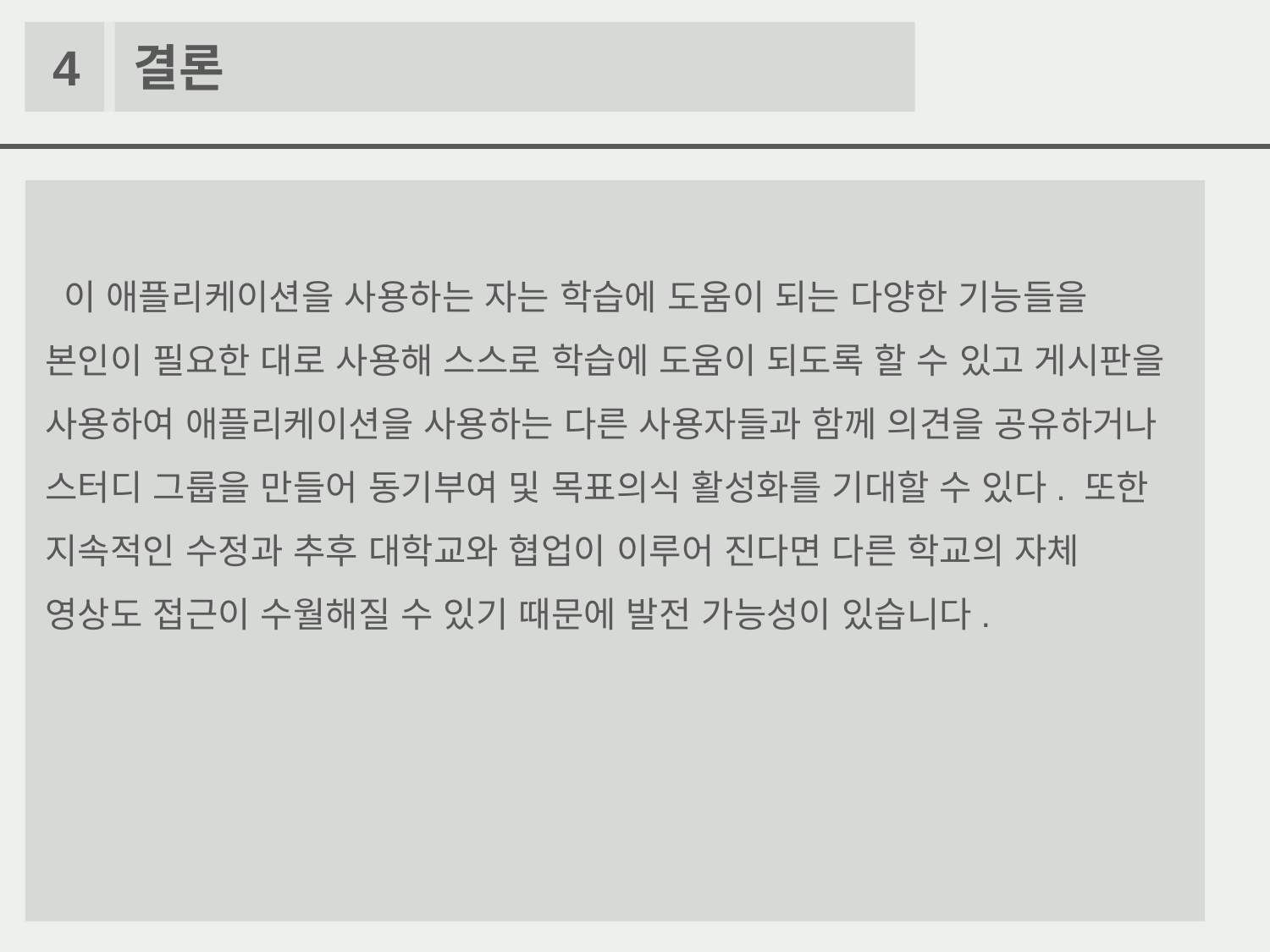

4
결론

 이 애플리케이션을 사용하는 자는 학습에 도움이 되는 다양한 기능들을 본인이 필요한 대로 사용해 스스로 학습에 도움이 되도록 할 수 있고 게시판을 사용하여 애플리케이션을 사용하는 다른 사용자들과 함께 의견을 공유하거나 스터디 그룹을 만들어 동기부여 및 목표의식 활성화를 기대할 수 있다. 또한 지속적인 수정과 추후 대학교와 협업이 이루어 진다면 다른 학교의 자체 영상도 접근이 수월해질 수 있기 때문에 발전 가능성이 있습니다.